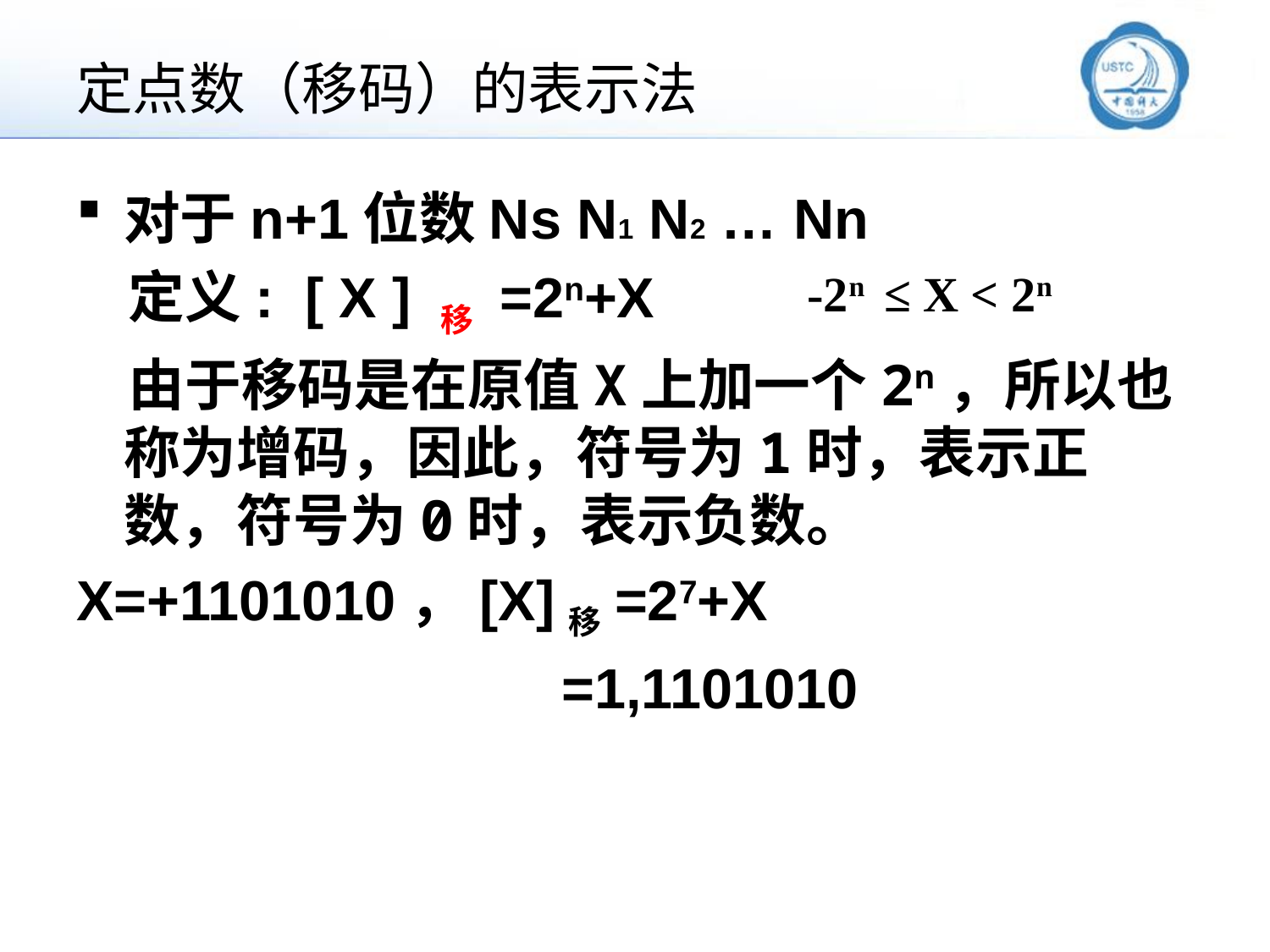

# 定点数（移码）的表示法
对于n+1位数Ns N1 N2 … Nn
   定义:  [ X ] 移 =2n+X
   由于移码是在原值X上加一个2n，所以也称为增码，因此，符号为1时，表示正数，符号为0时，表示负数。
X=+1101010，[X]移=27+X
                               =1,1101010
-2n  ≤ X < 2n